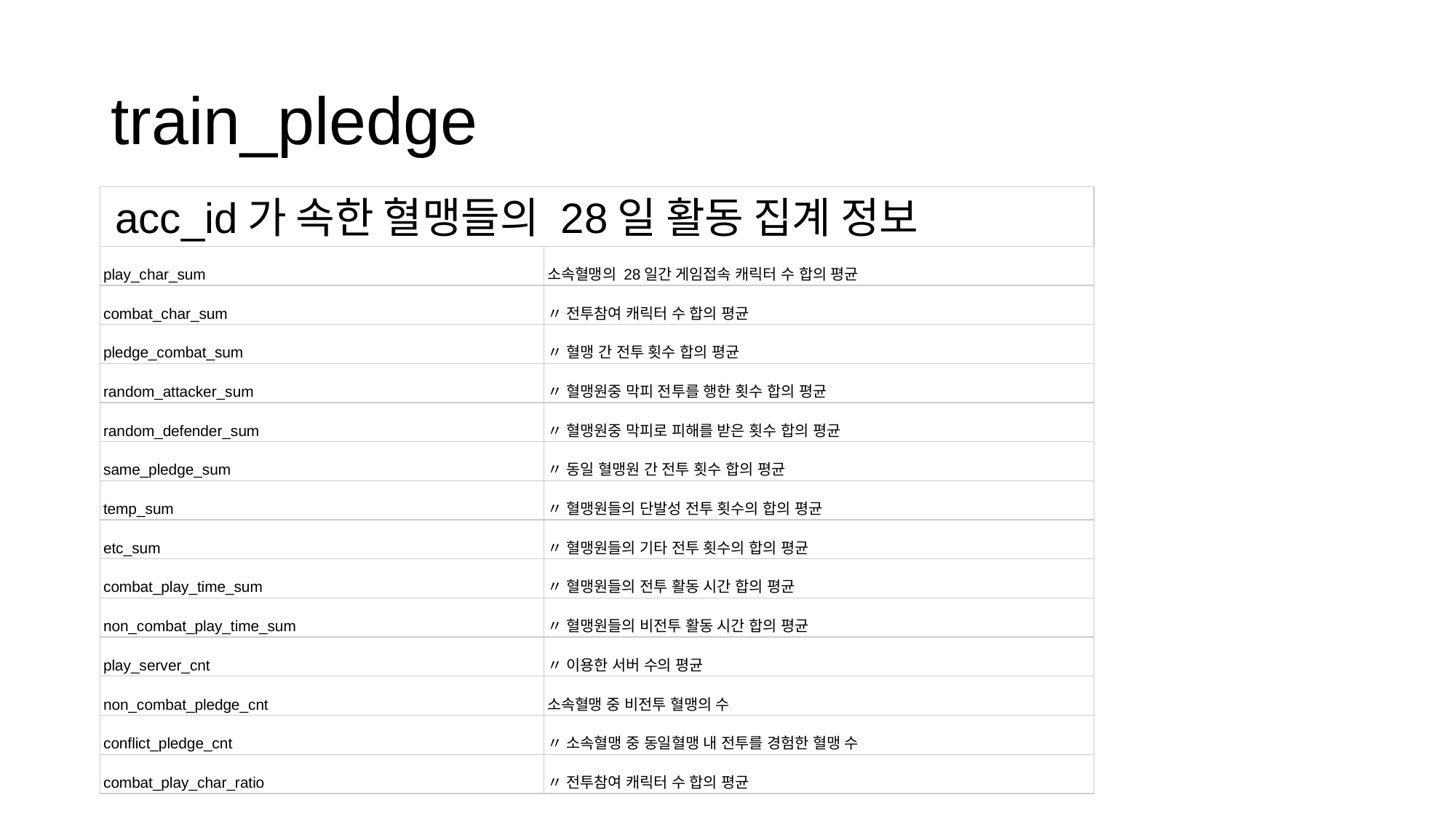

# train_pledge
| acc\_id가 속한 혈맹들의 28일 활동 집계 정보 |  |
| --- | --- |
| play\_char\_sum | 소속혈맹의 28일간 게임접속 캐릭터 수 합의 평균 |
| combat\_char\_sum | 〃 전투참여 캐릭터 수 합의 평균 |
| pledge\_combat\_sum | 〃 혈맹 간 전투 횟수 합의 평균 |
| random\_attacker\_sum | 〃 혈맹원중 막피 전투를 행한 횟수 합의 평균 |
| random\_defender\_sum | 〃 혈맹원중 막피로 피해를 받은 횟수 합의 평균 |
| same\_pledge\_sum | 〃 동일 혈맹원 간 전투 횟수 합의 평균 |
| temp\_sum | 〃 혈맹원들의 단발성 전투 횟수의 합의 평균 |
| etc\_sum | 〃 혈맹원들의 기타 전투 횟수의 합의 평균 |
| combat\_play\_time\_sum | 〃 혈맹원들의 전투 활동 시간 합의 평균 |
| non\_combat\_play\_time\_sum | 〃 혈맹원들의 비전투 활동 시간 합의 평균 |
| play\_server\_cnt | 〃 이용한 서버 수의 평균 |
| non\_combat\_pledge\_cnt | 소속혈맹 중 비전투 혈맹의 수 |
| conflict\_pledge\_cnt | 〃 소속혈맹 중 동일혈맹 내 전투를 경험한 혈맹 수 |
| combat\_play\_char\_ratio | 〃 전투참여 캐릭터 수 합의 평균 |